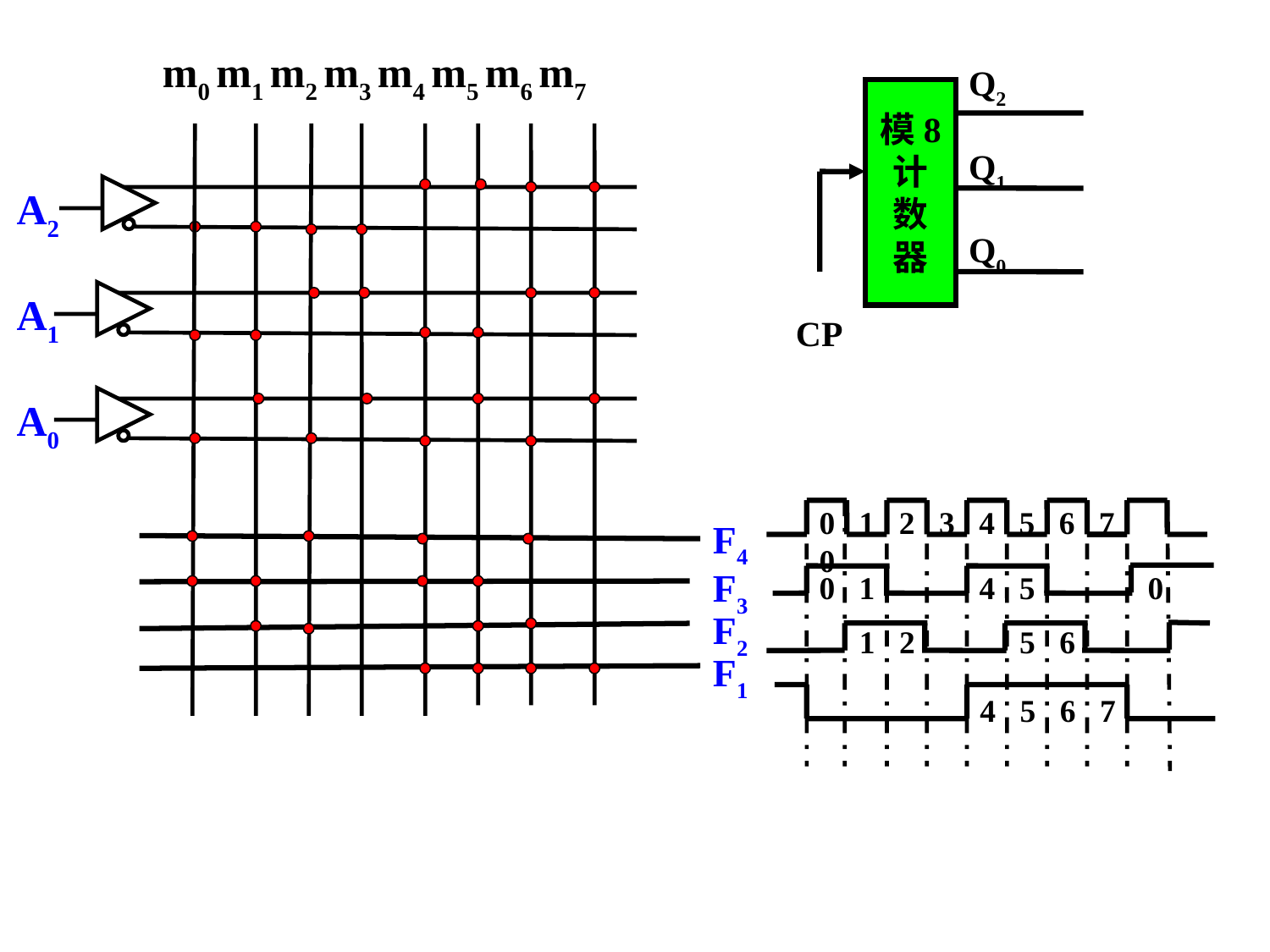

m0 m1 m2 m3 m4 m5 m6 m7
Q2
模8
计
数
器

Q1

Q0

CP

A2

A1

A0

0   1   2   3   4   5   6   7   0

0   1             4   5              0

     1   2             5   6

                    4   5   6   7

F4

F3

F2

F1